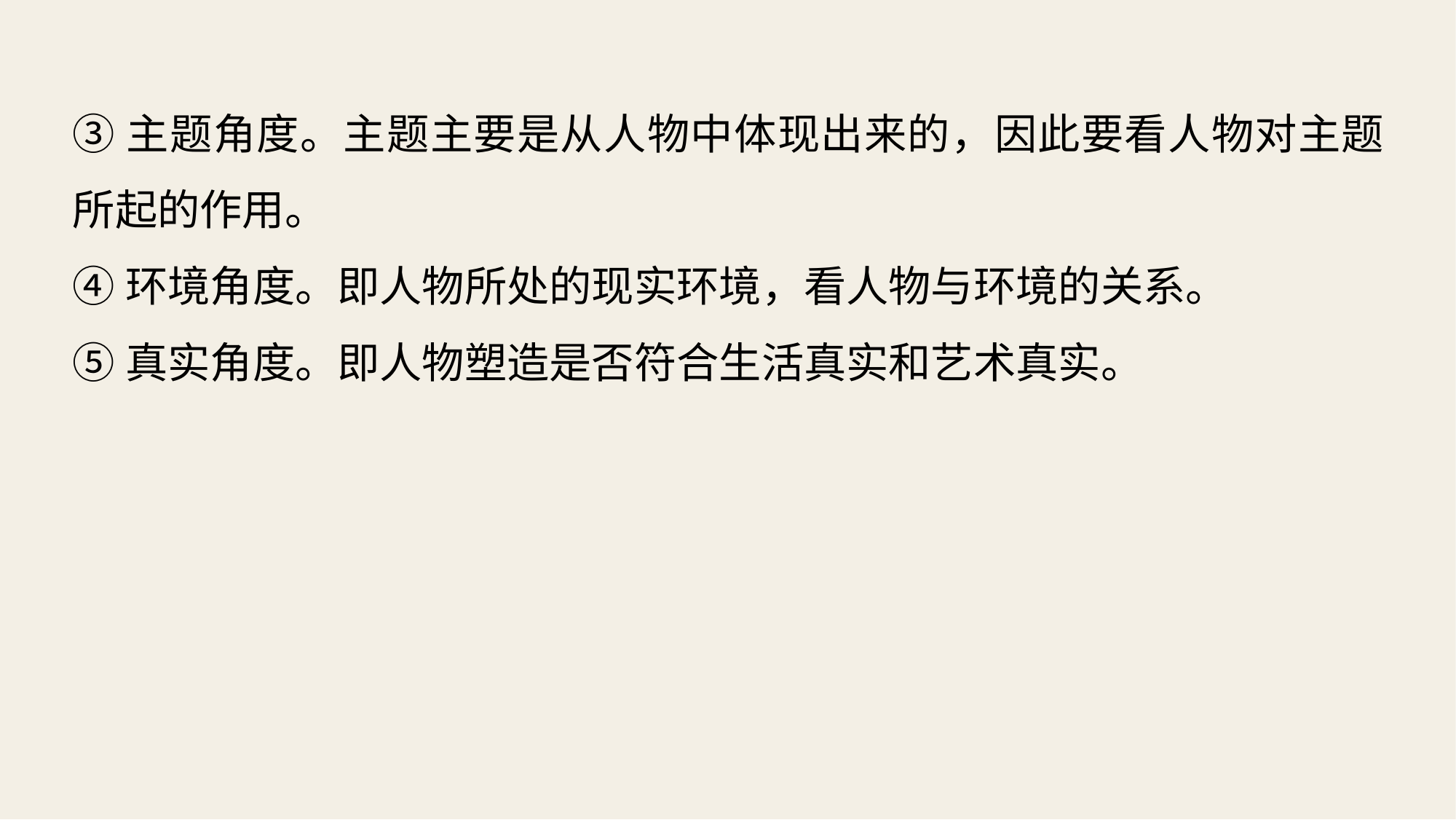

③主题角度。主题主要是从人物中体现出来的，因此要看人物对主题所起的作用。
④环境角度。即人物所处的现实环境，看人物与环境的关系。
⑤真实角度。即人物塑造是否符合生活真实和艺术真实。